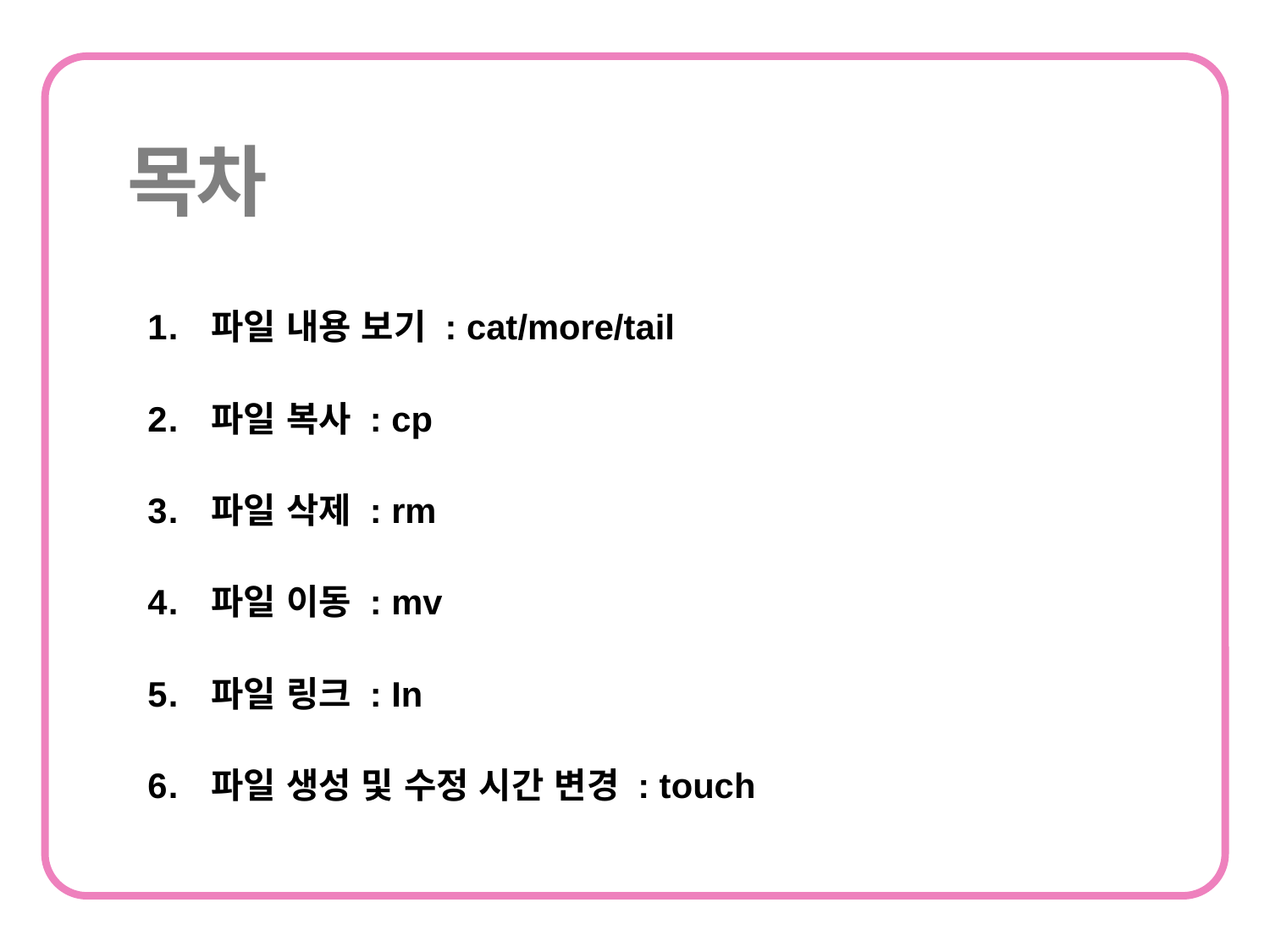

파일 내용 보기 : cat/more/tail
파일 복사 : cp
파일 삭제 : rm
파일 이동 : mv
파일 링크 : In
파일 생성 및 수정 시간 변경 : touch